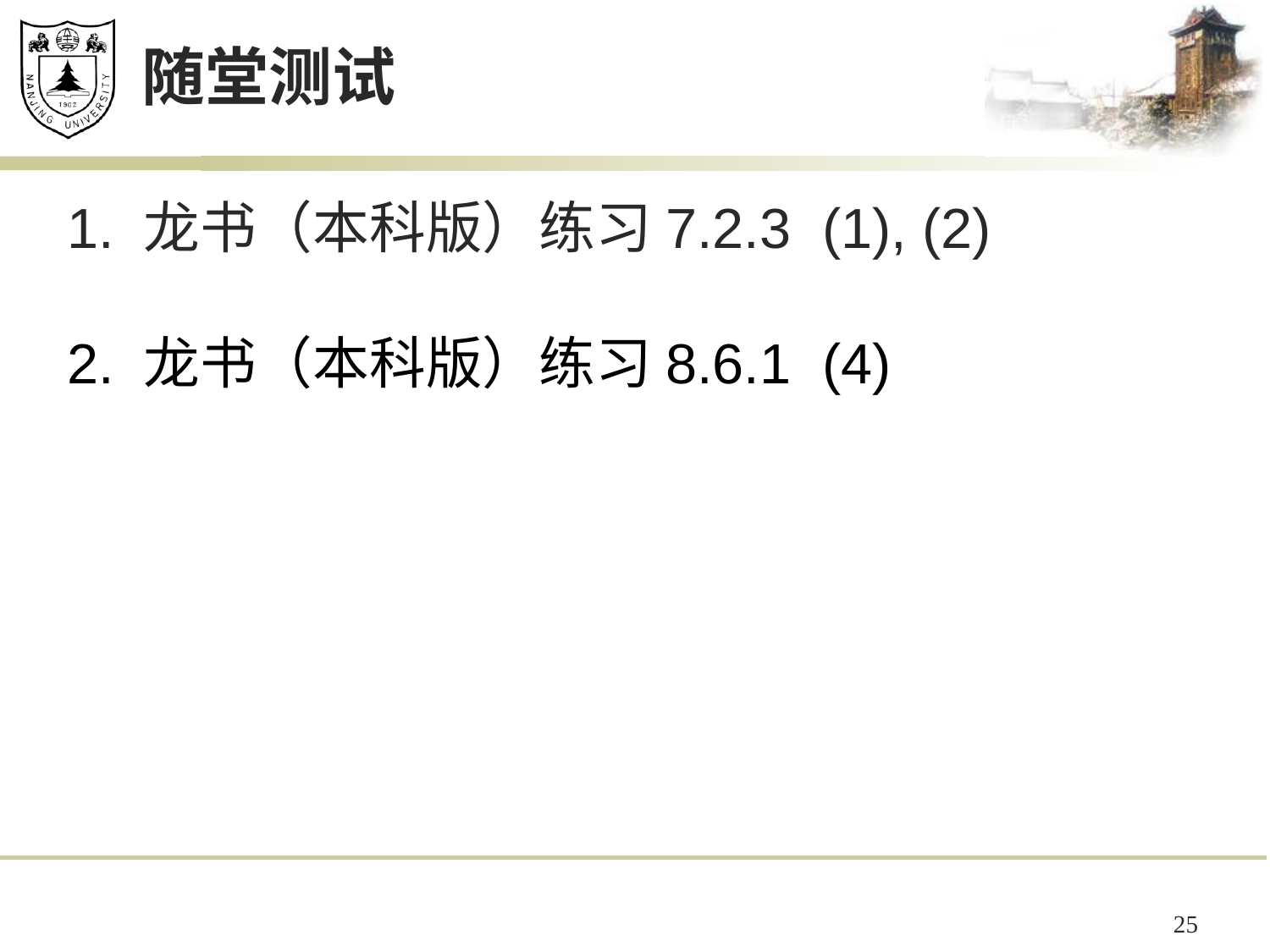

# 随堂测试
1. 龙书（本科版）练习7.2.3  (1), (2)

2. 龙书（本科版）练习8.6.1  (4)